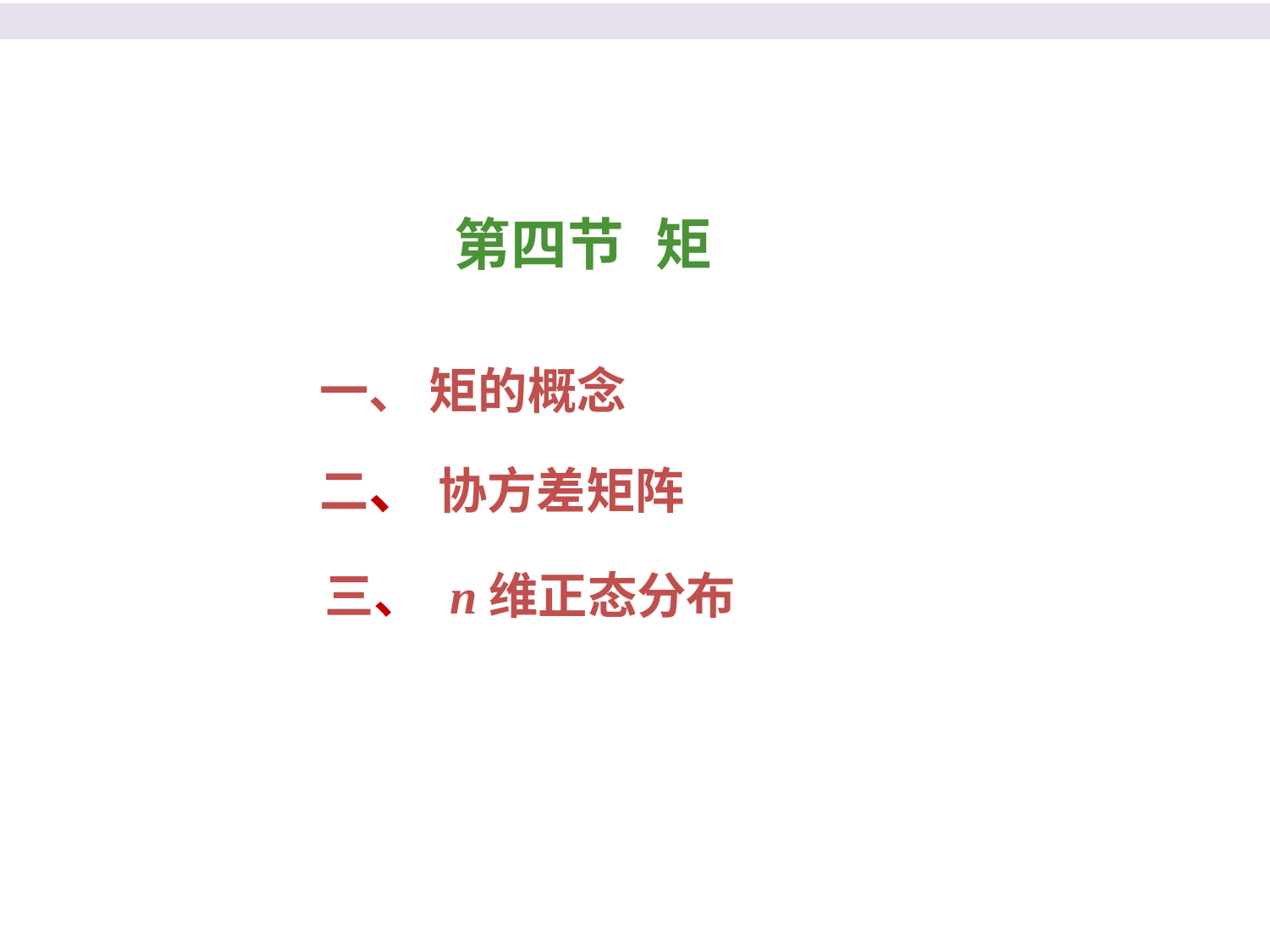

第四节  矩
一、 矩的概念
二、 协方差矩阵
三、 n维正态分布